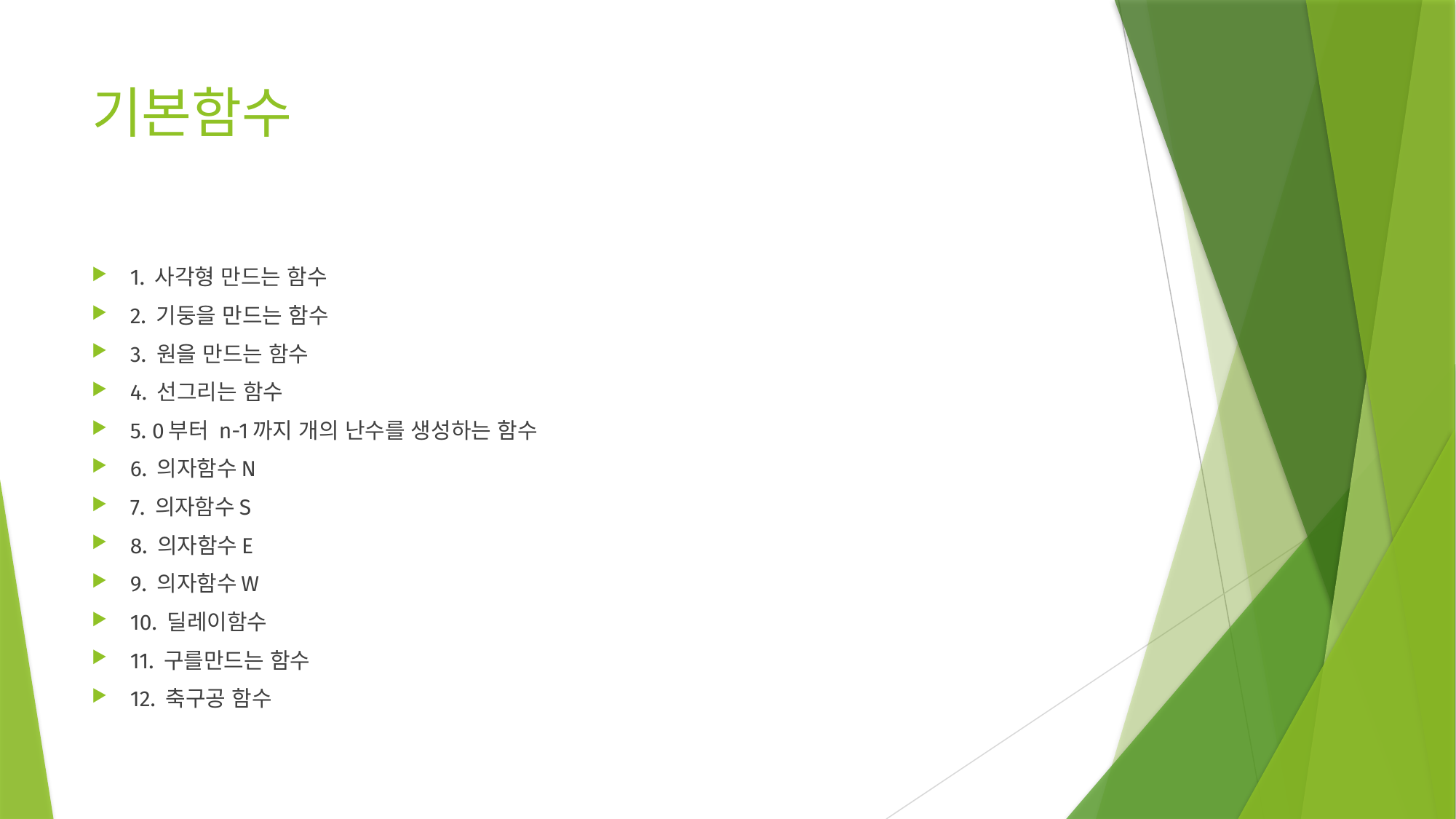

# 기본함수
1. 사각형 만드는 함수
2. 기둥을 만드는 함수
3. 원을 만드는 함수
4. 선그리는 함수
5. 0부터 n-1까지 개의 난수를 생성하는 함수
6. 의자함수N
7. 의자함수S
8. 의자함수E
9. 의자함수W
10. 딜레이함수
11. 구를만드는 함수
12. 축구공 함수